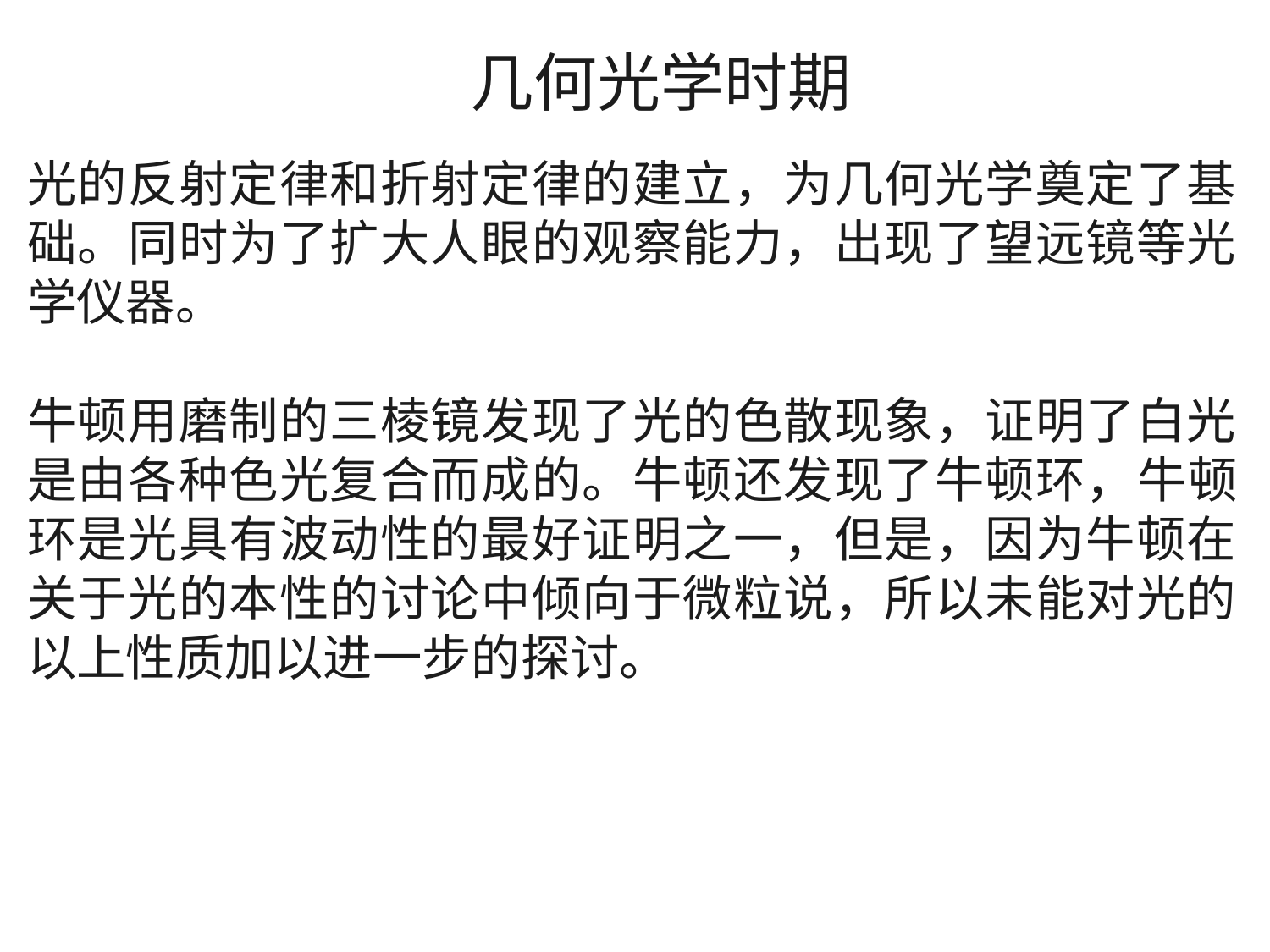

几何光学时期
光的反射定律和折射定律的建立，为几何光学奠定了基础。同时为了扩大人眼的观察能力，出现了望远镜等光学仪器。

牛顿用磨制的三棱镜发现了光的色散现象，证明了白光是由各种色光复合而成的。牛顿还发现了牛顿环，牛顿环是光具有波动性的最好证明之一，但是，因为牛顿在关于光的本性的讨论中倾向于微粒说，所以未能对光的以上性质加以进一步的探讨。